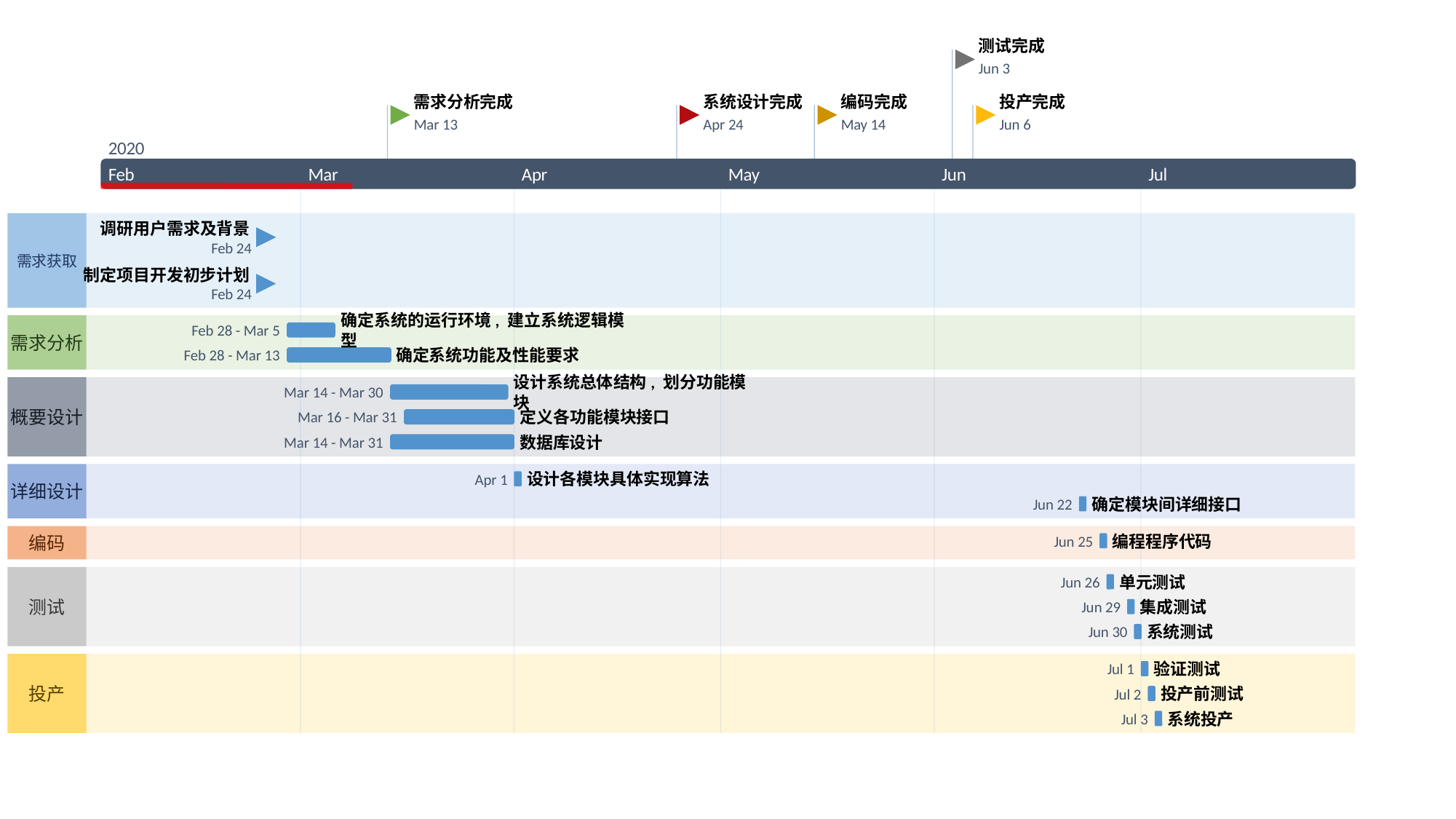

测试完成

Jun 3
需求分析完成
系统设计完成
编码完成
投产完成

Mar 13
Apr 24
May 14
Jun 6
2020

Feb
Mar
Apr
May
Jun
Jul

调研用户需求及背景

Feb 24
需求获取
制定项目开发初步计划

Feb 24

确定系统的运行环境, 建立系统逻辑模型
Feb 28 - Mar 5

需求分析
确定系统功能及性能要求
Feb 28 - Mar 13

设计系统总体结构, 划分功能模块
Mar 14 - Mar 30

概要设计
定义各功能模块接口
Mar 16 - Mar 31

数据库设计
Mar 14 - Mar 31

设计各模块具体实现算法
Apr 1

详细设计
确定模块间详细接口
Jun 22

编程程序代码
Jun 25
编码

单元测试
Jun 26

测试
集成测试
Jun 29

系统测试
Jun 30

验证测试
Jul 1

投产
投产前测试
Jul 2

系统投产
Jul 3